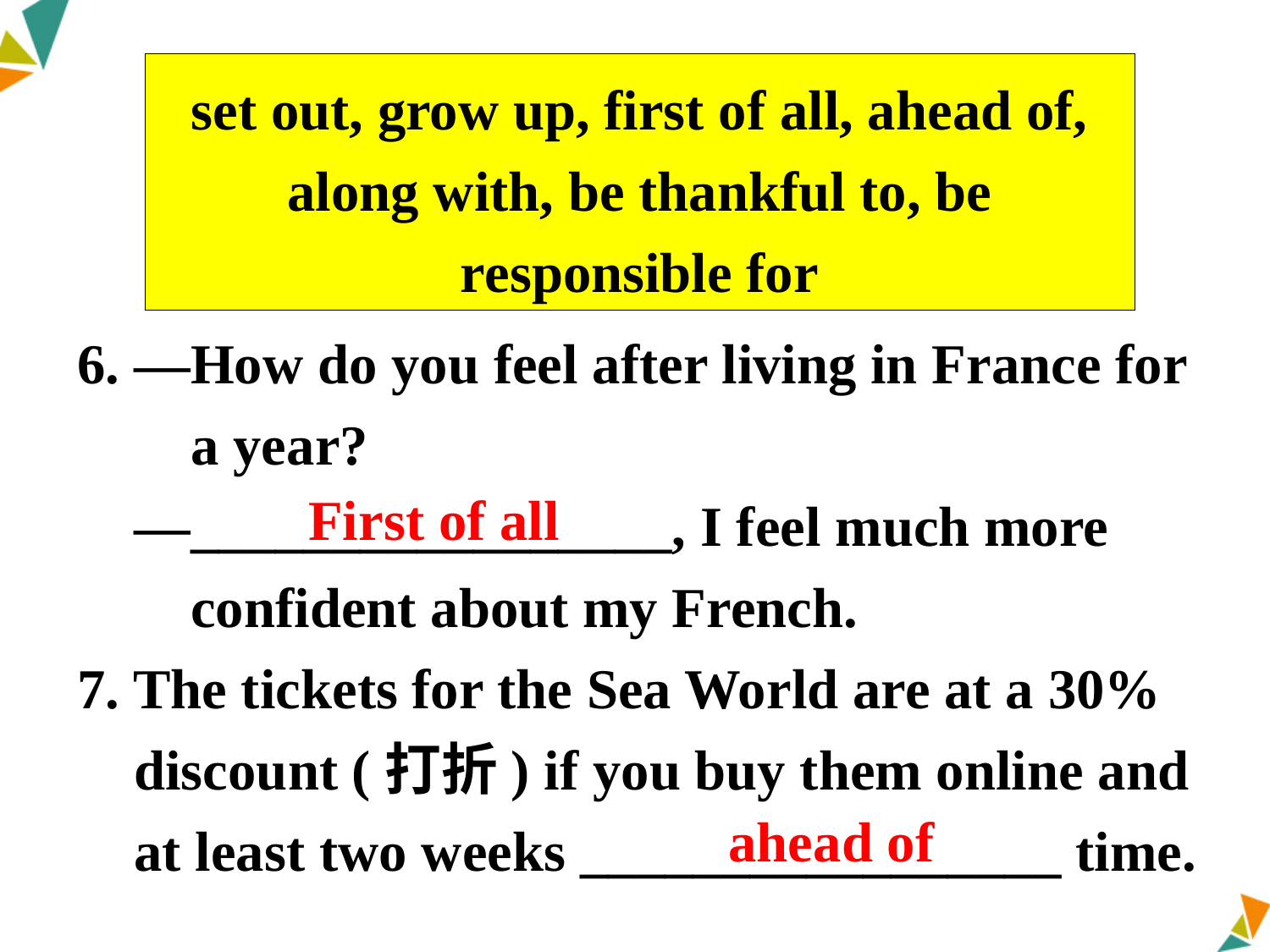

set out, grow up, first of all, ahead of, along with, be thankful to, be responsible for
6. —How do you feel after living in France for
        a year?
    —_________________, I feel much more
        confident about my French.
7. The tickets for the Sea World are at a 30%
    discount (打折) if you buy them online and
    at least two weeks _________________ time.
First of all
ahead of